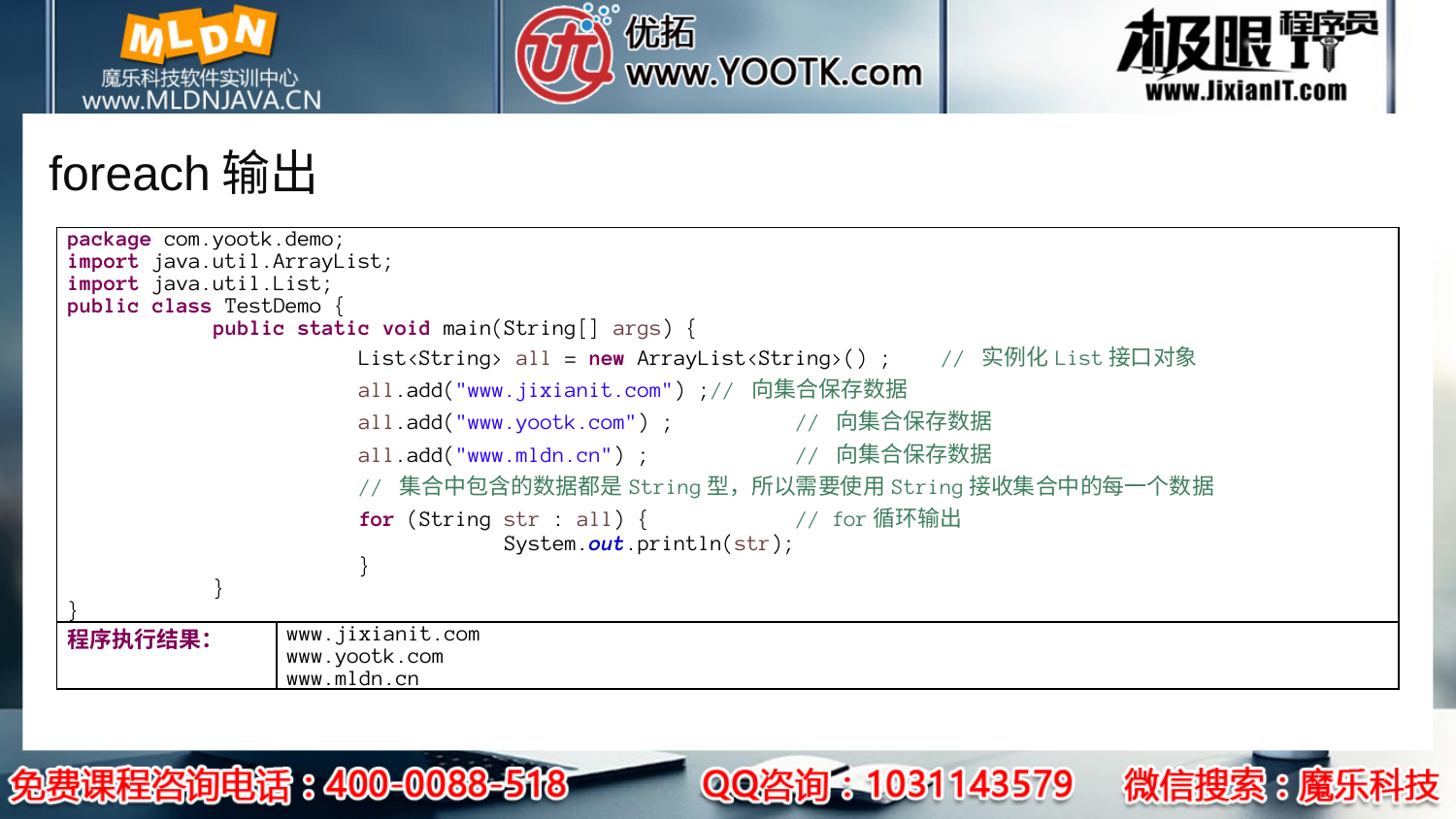

# foreach输出
| package com.yootk.demo; import java.util.ArrayList; import java.util.List; public class TestDemo { public static void main(String[] args) { List<String> all = new ArrayList<String>() ; // 实例化List接口对象 all.add("www.jixianit.com") ;// 向集合保存数据 all.add("www.yootk.com") ; // 向集合保存数据 all.add("www.mldn.cn") ; // 向集合保存数据 // 集合中包含的数据都是String型，所以需要使用String接收集合中的每一个数据 for (String str : all) { // for循环输出 System.out.println(str); } } } |  |
| --- | --- |
| 程序执行结果： | www.jixianit.com www.yootk.com www.mldn.cn |